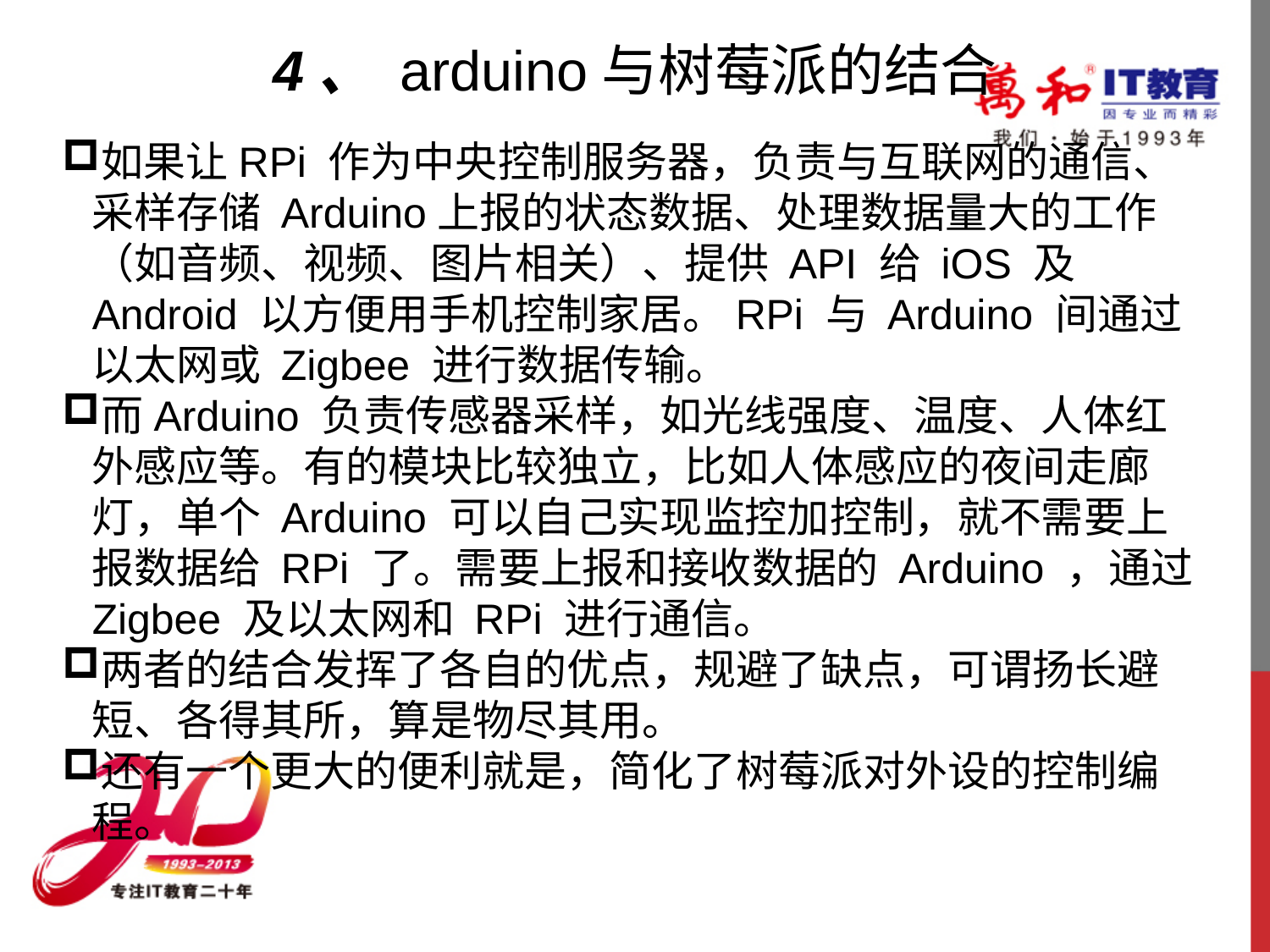

# 4、 arduino与树莓派的结合
如果让RPi 作为中央控制服务器，负责与互联网的通信、采样存储 Arduino上报的状态数据、处理数据量大的工作（如音频、视频、图片相关）、提供 API 给 iOS 及 Android 以方便用手机控制家居。RPi 与 Arduino 间通过以太网或 Zigbee 进行数据传输。
而Arduino 负责传感器采样，如光线强度、温度、人体红外感应等。有的模块比较独立，比如人体感应的夜间走廊灯，单个 Arduino 可以自己实现监控加控制，就不需要上报数据给 RPi 了。需要上报和接收数据的 Arduino ，通过 Zigbee 及以太网和 RPi 进行通信。
两者的结合发挥了各自的优点，规避了缺点，可谓扬长避短、各得其所，算是物尽其用。
还有一个更大的便利就是，简化了树莓派对外设的控制编程。